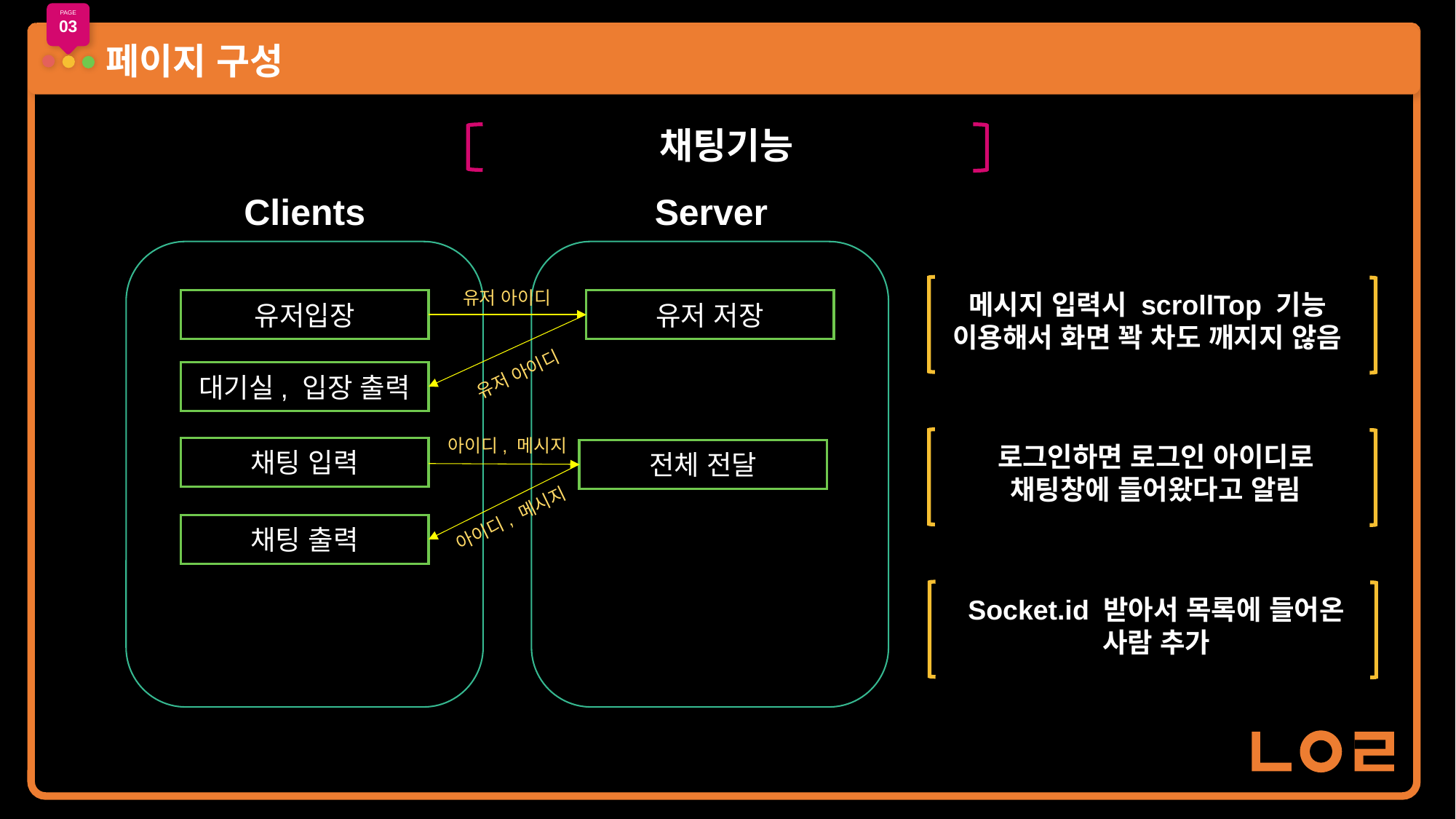

PAGE
03
페이지 구성

채팅기능

Clients
Server

유저 아이디
메시지 입력시 scrollTop 기능 이용해서 화면 꽉 차도 깨지지 않음
유저입장
유저 저장
유저 아이디
대기실, 입장 출력
아이디, 메시지

로그인하면 로그인 아이디로 채팅창에 들어왔다고 알림
채팅 입력
전체 전달
아이디, 메시지
채팅 출력

Socket.id 받아서 목록에 들어온 사람 추가